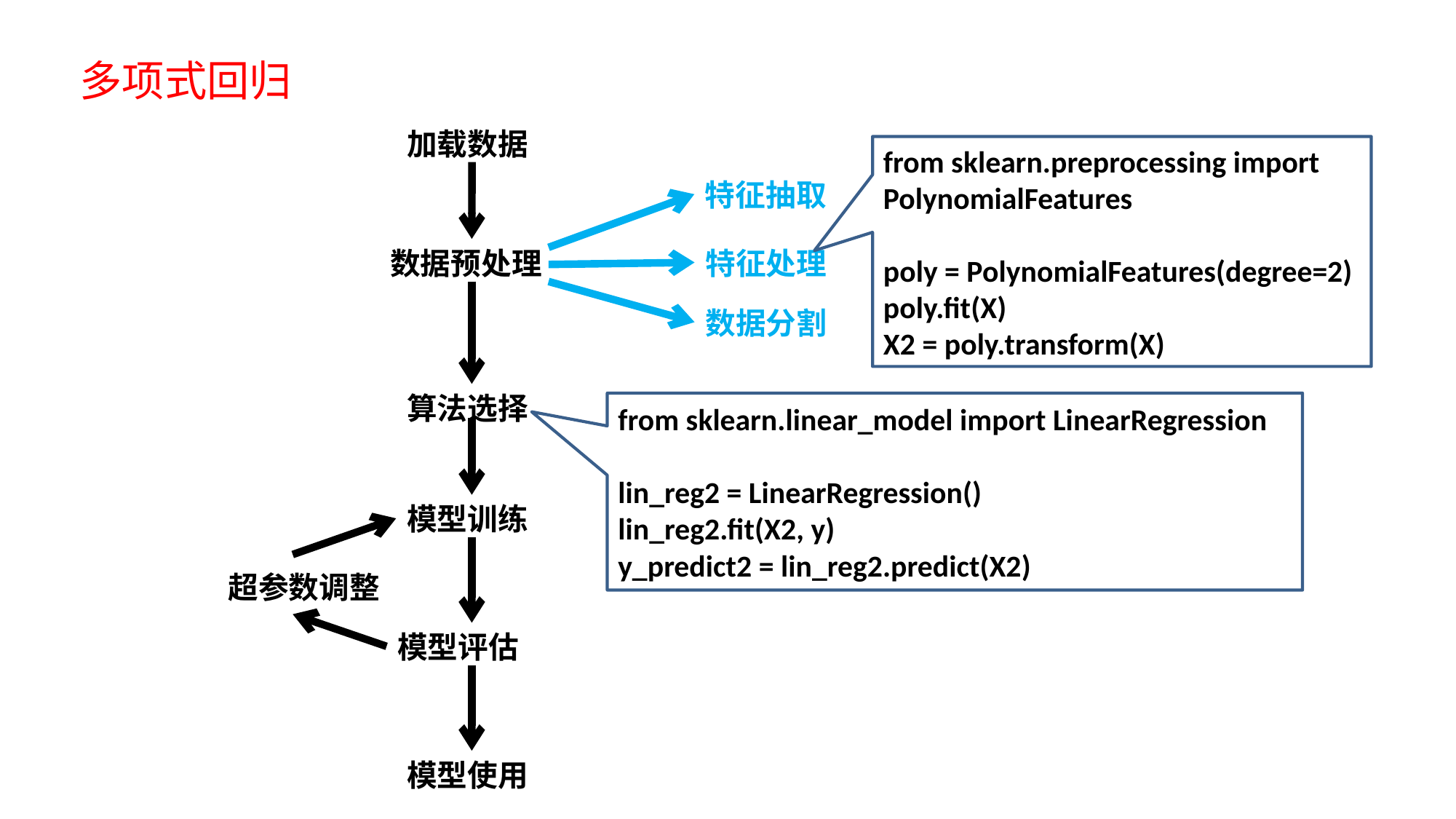

多项式回归
加载数据
from sklearn.preprocessing import PolynomialFeatures

poly = PolynomialFeatures(degree=2)
poly.fit(X)
X2 = poly.transform(X)
特征抽取
数据预处理
特征处理
数据分割
算法选择
from sklearn.linear_model import LinearRegression

lin_reg2 = LinearRegression()
lin_reg2.fit(X2, y)
y_predict2 = lin_reg2.predict(X2)
模型训练
超参数调整
模型评估
模型使用